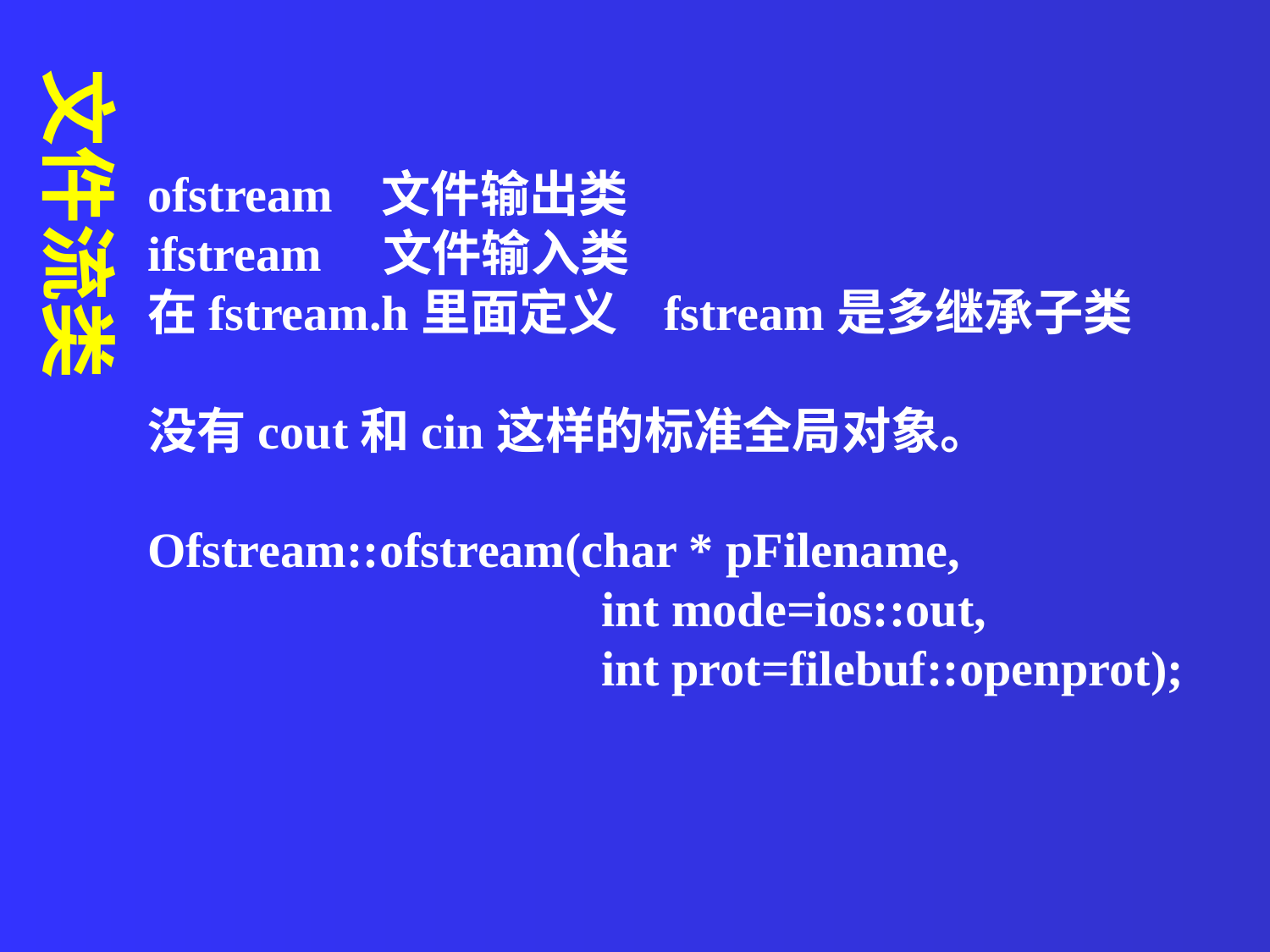

文件流类
ofstream   文件输出类
ifstream    文件输入类
在fstream.h里面定义   fstream是多继承子类

没有cout和cin这样的标准全局对象。

Ofstream::ofstream(char * pFilename,
                                     int mode=ios::out,
                                     int prot=filebuf::openprot);